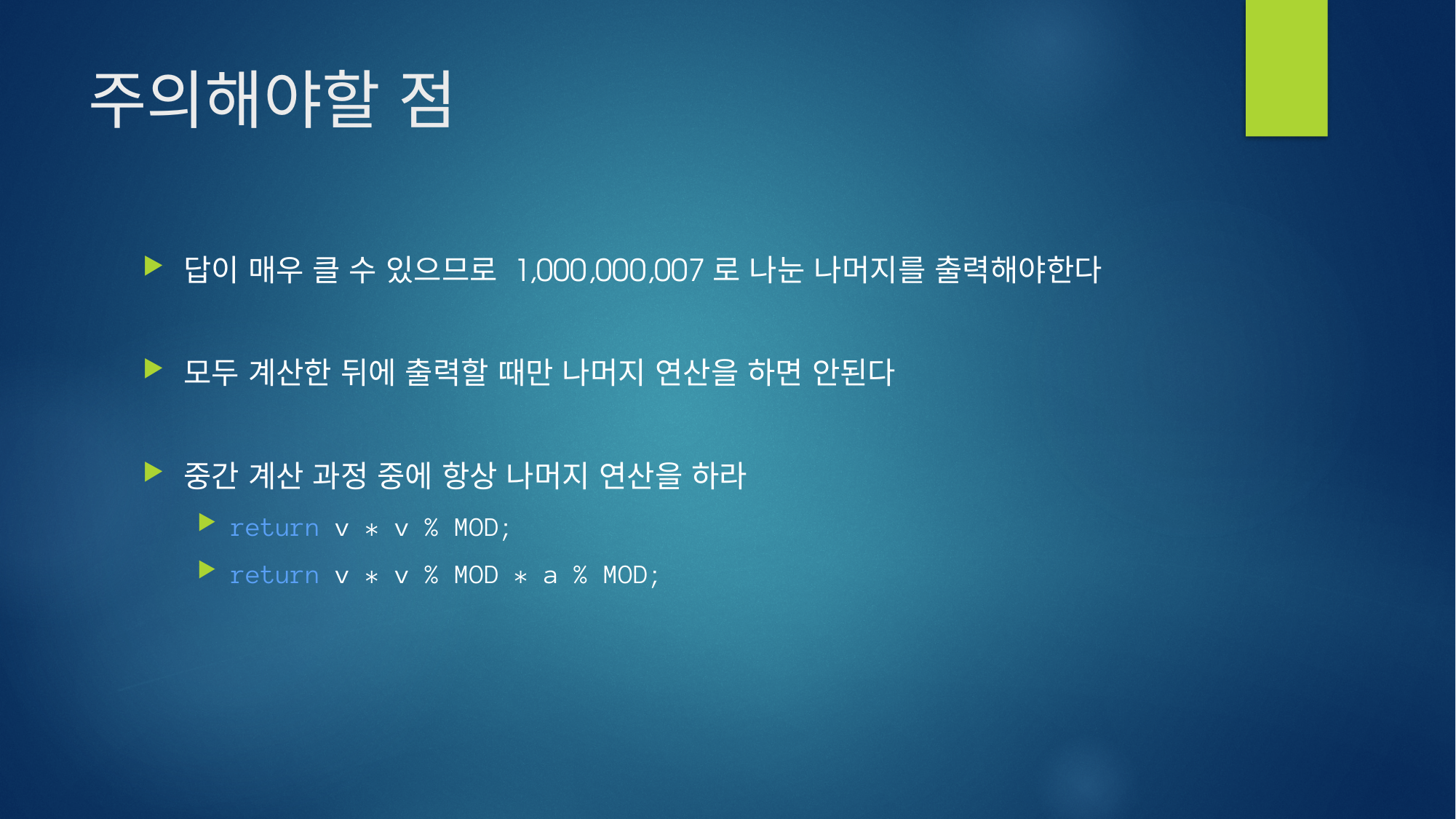

# 주의해야할 점
답이 매우 클 수 있으므로 1,000,000,007로 나눈 나머지를 출력해야한다

모두 계산한 뒤에 출력할 때만 나머지 연산을 하면 안된다

중간 계산 과정 중에 항상 나머지 연산을 하라
return v * v % MOD;
return v * v % MOD * a % MOD;